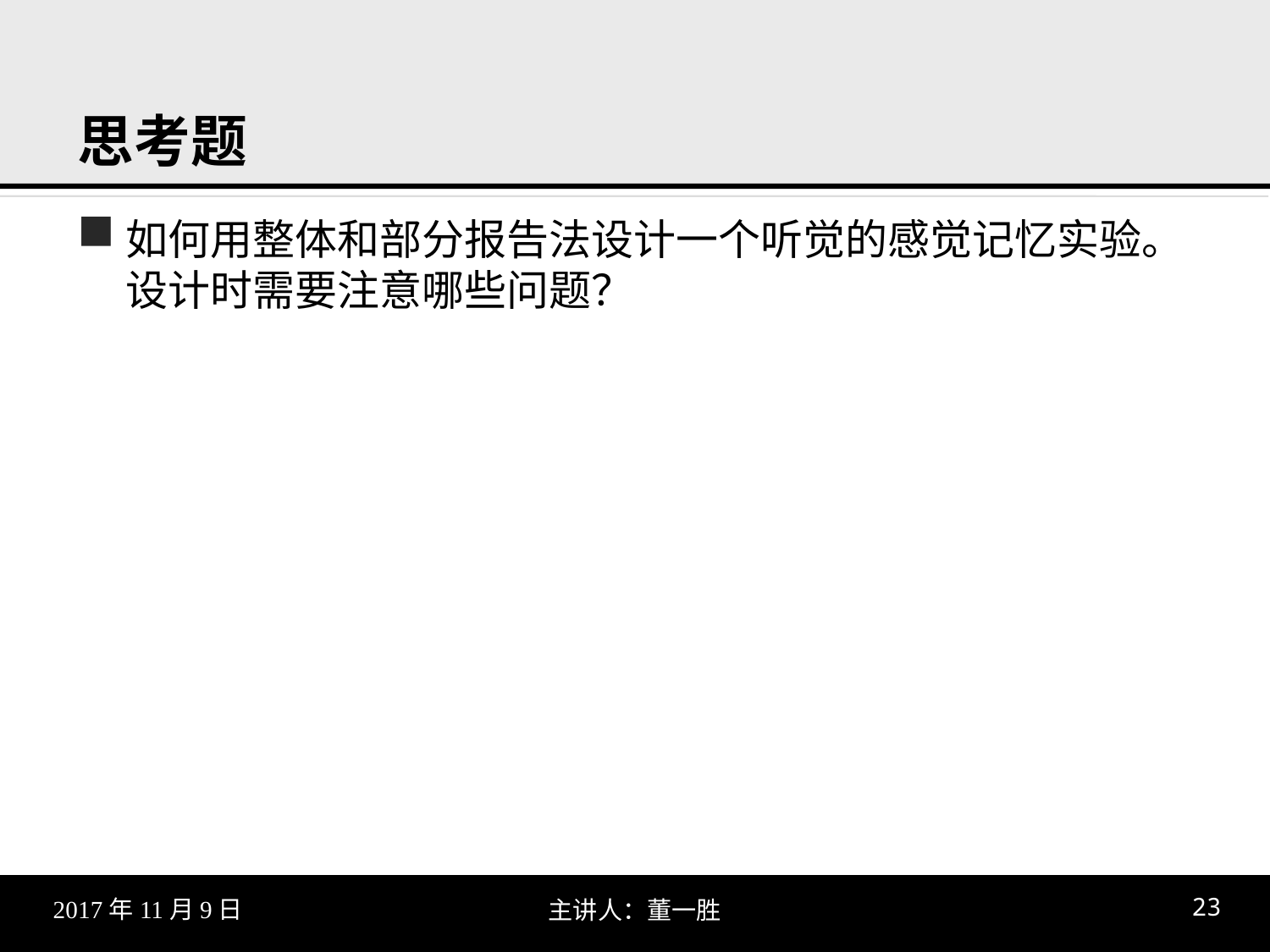

# 思考题
如何用整体和部分报告法设计一个听觉的感觉记忆实验。设计时需要注意哪些问题？

2017年11月9日
23
主讲人：董一胜